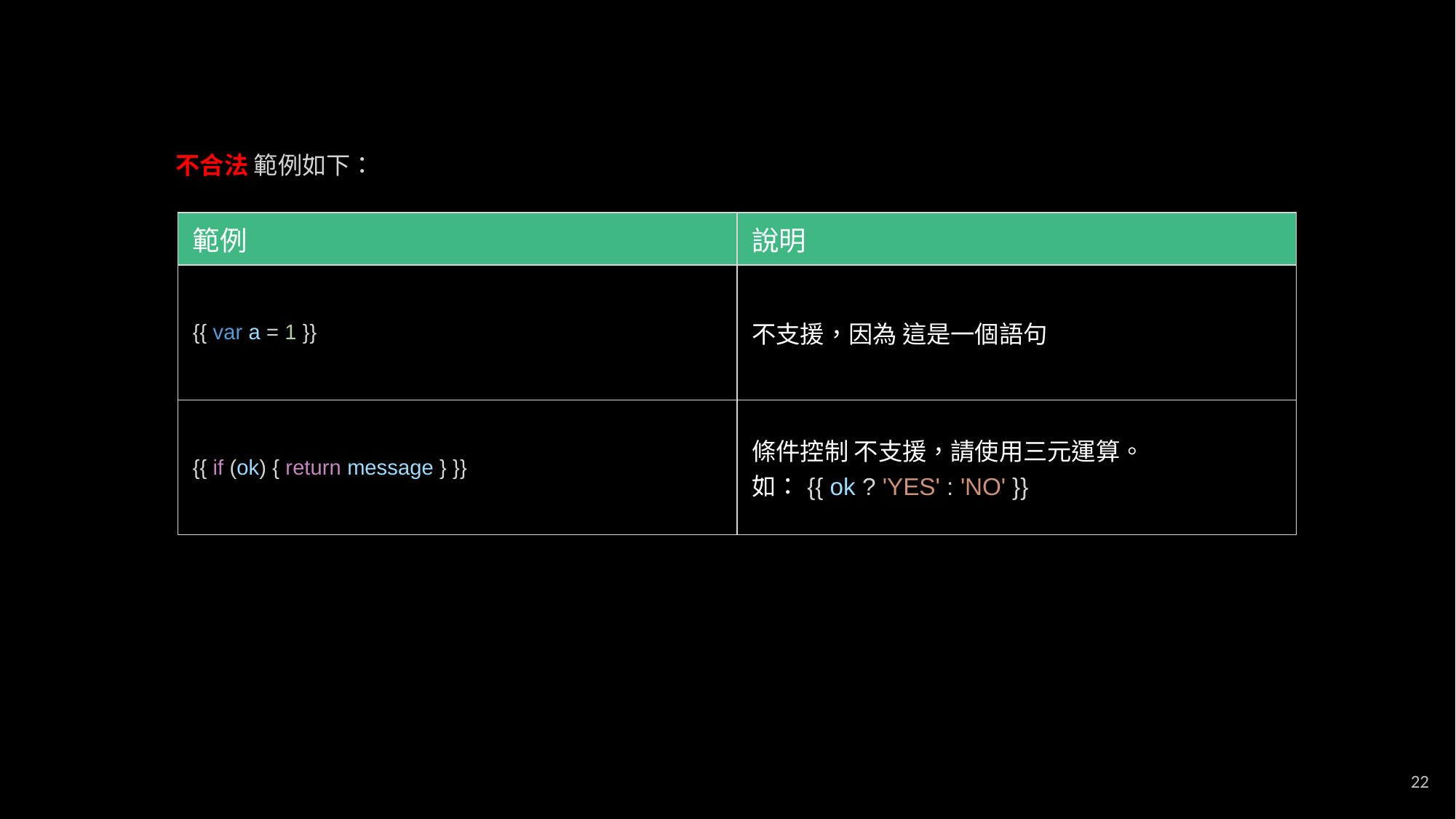

不合法 範例如下：
| 範例 | 說明 |
| --- | --- |
| {{ var a = 1 }} | 不支援，因為 這是一個語句 |
| {{ if (ok) { return message } }} | 條件控制 不支援，請使用三元運算。 如：{{ ok ? 'YES' : 'NO' }} |
22